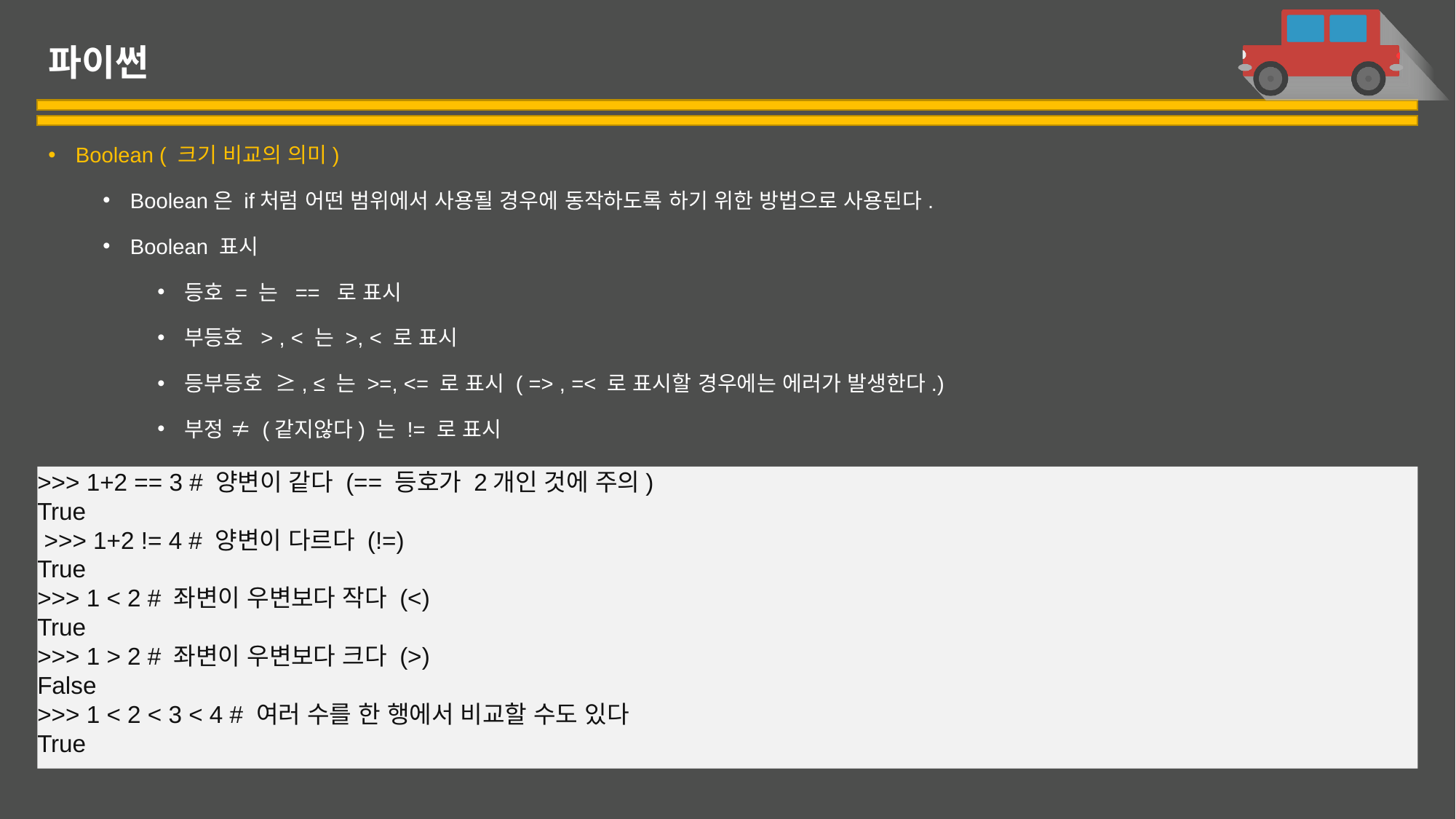

# 파이썬
Boolean ( 크기 비교의 의미)
Boolean은 if처럼 어떤 범위에서 사용될 경우에 동작하도록 하기 위한 방법으로 사용된다.
Boolean 표시
등호 = 는  ==  로 표시
부등호  > , < 는 >, < 로 표시
등부등호  ≥, ≤ 는 >=, <= 로 표시 ( => , =< 로 표시할 경우에는 에러가 발생한다.)
부정 ≠ (같지않다) 는 != 로 표시

>>> 1+2 == 3 # 양변이 같다 (== 등호가 2개인 것에 주의)
True
 >>> 1+2 != 4 # 양변이 다르다 (!=)
True
>>> 1 < 2 # 좌변이 우변보다 작다 (<)
True
>>> 1 > 2 # 좌변이 우변보다 크다 (>)
False
>>> 1 < 2 < 3 < 4 # 여러 수를 한 행에서 비교할 수도 있다
True